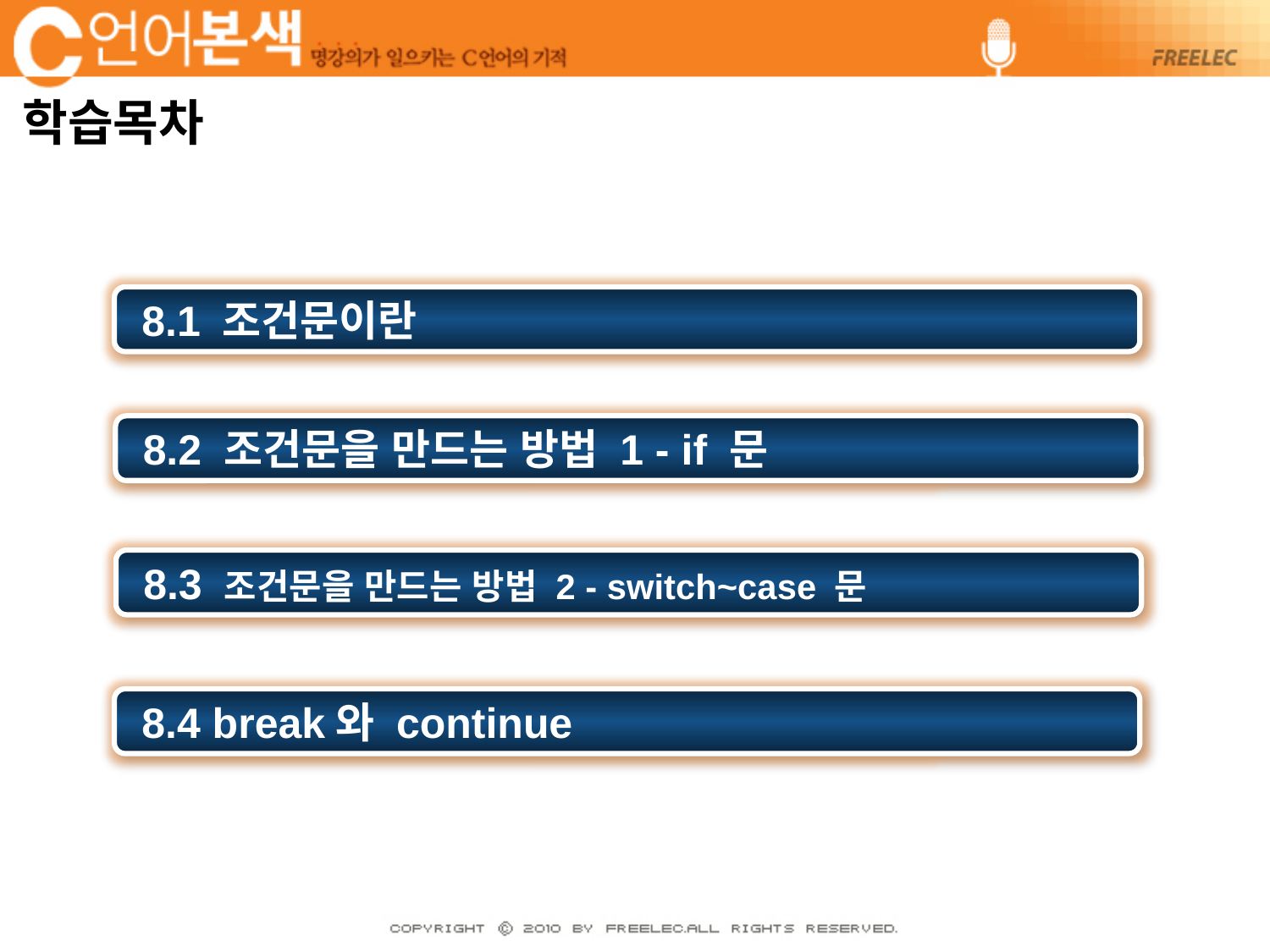

# 학습목차
 8.1 조건문이란
 8.2 조건문을 만드는 방법 1 - if 문
 8.3 조건문을 만드는 방법 2 - switch~case 문
 8.4 break와 continue